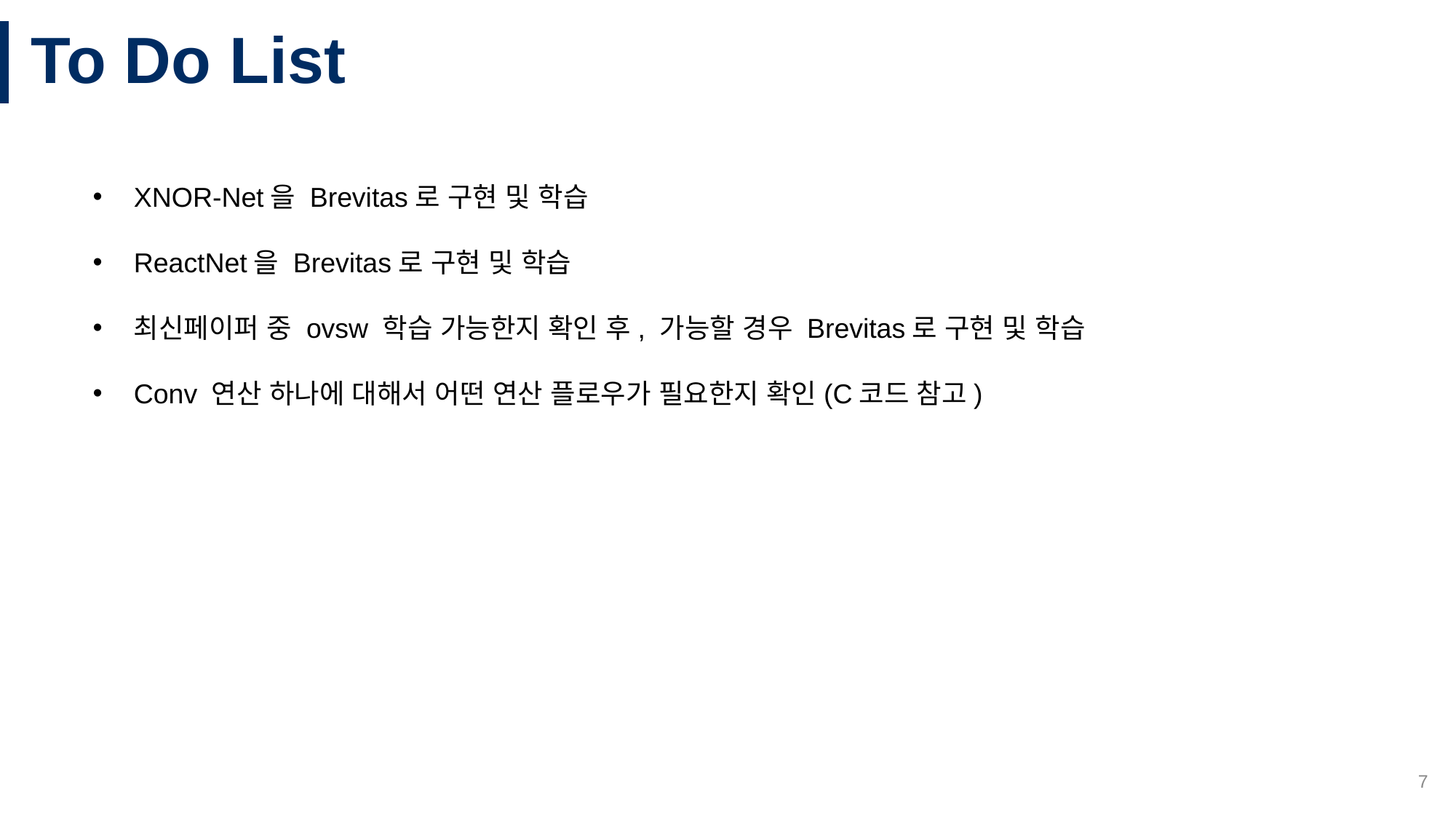

# To Do List
XNOR-Net을 Brevitas로 구현 및 학습

ReactNet을 Brevitas로 구현 및 학습

최신페이퍼 중 ovsw 학습 가능한지 확인 후, 가능할 경우 Brevitas로 구현 및 학습

Conv 연산 하나에 대해서 어떤 연산 플로우가 필요한지 확인(C코드 참고)
7